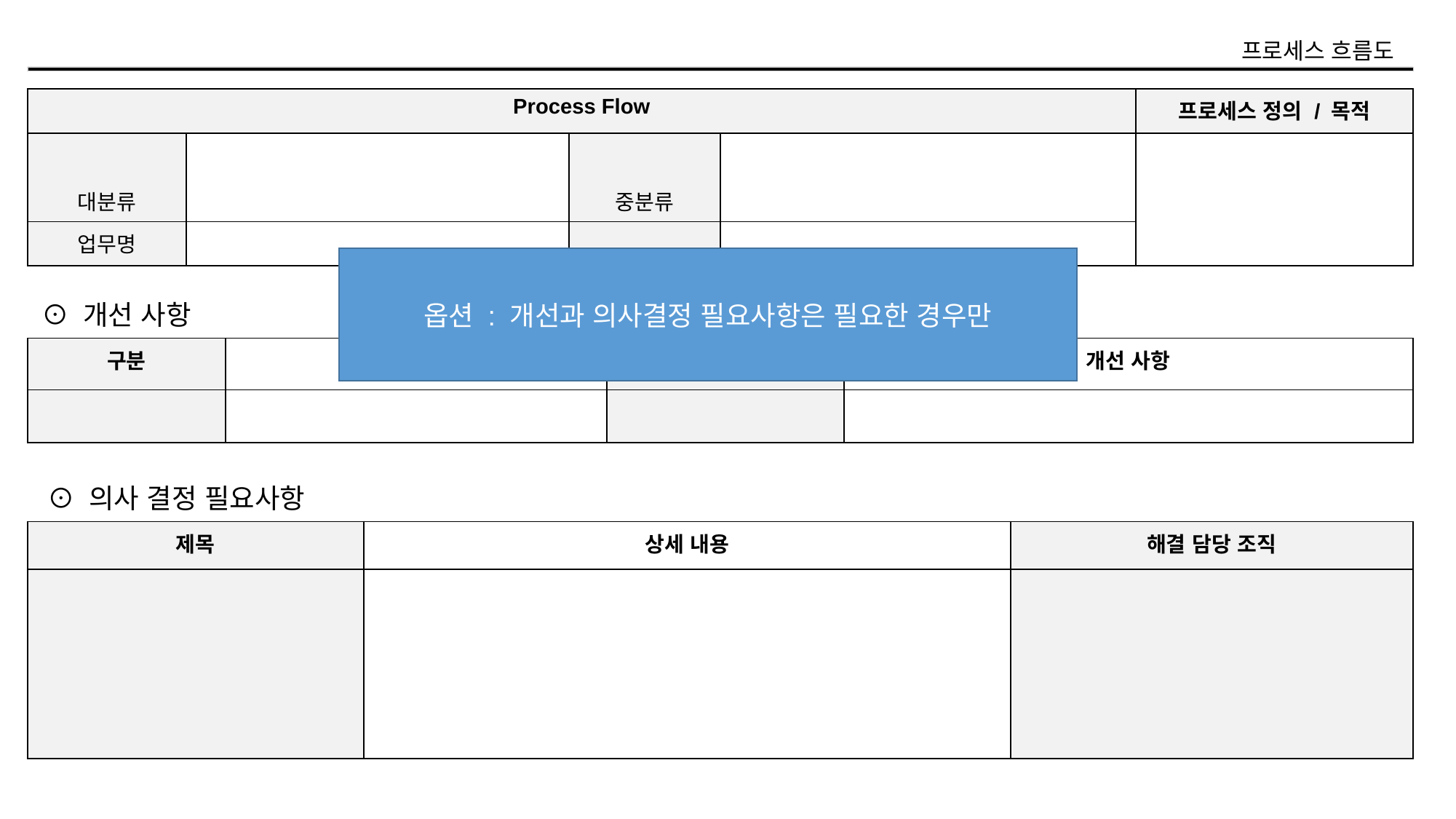

프로세스 흐름도

| Process Flow |  |  |  | 프로세스 정의 / 목적 |
| --- | --- | --- | --- | --- |
| 대분류 |  | 중분류 |  |  |
| 업무명 |  |  |  |  |
옵션 : 개선과 의사결정 필요사항은 필요한 경우만
⊙ 개선 사항
| 구분 | 현상 및 문제점 | Fact | 개선 사항 |
| --- | --- | --- | --- |
|  |  |  |  |
⊙ 의사 결정 필요사항
| 제목 | 상세 내용 | 해결 담당 조직 |
| --- | --- | --- |
|  |  |  |